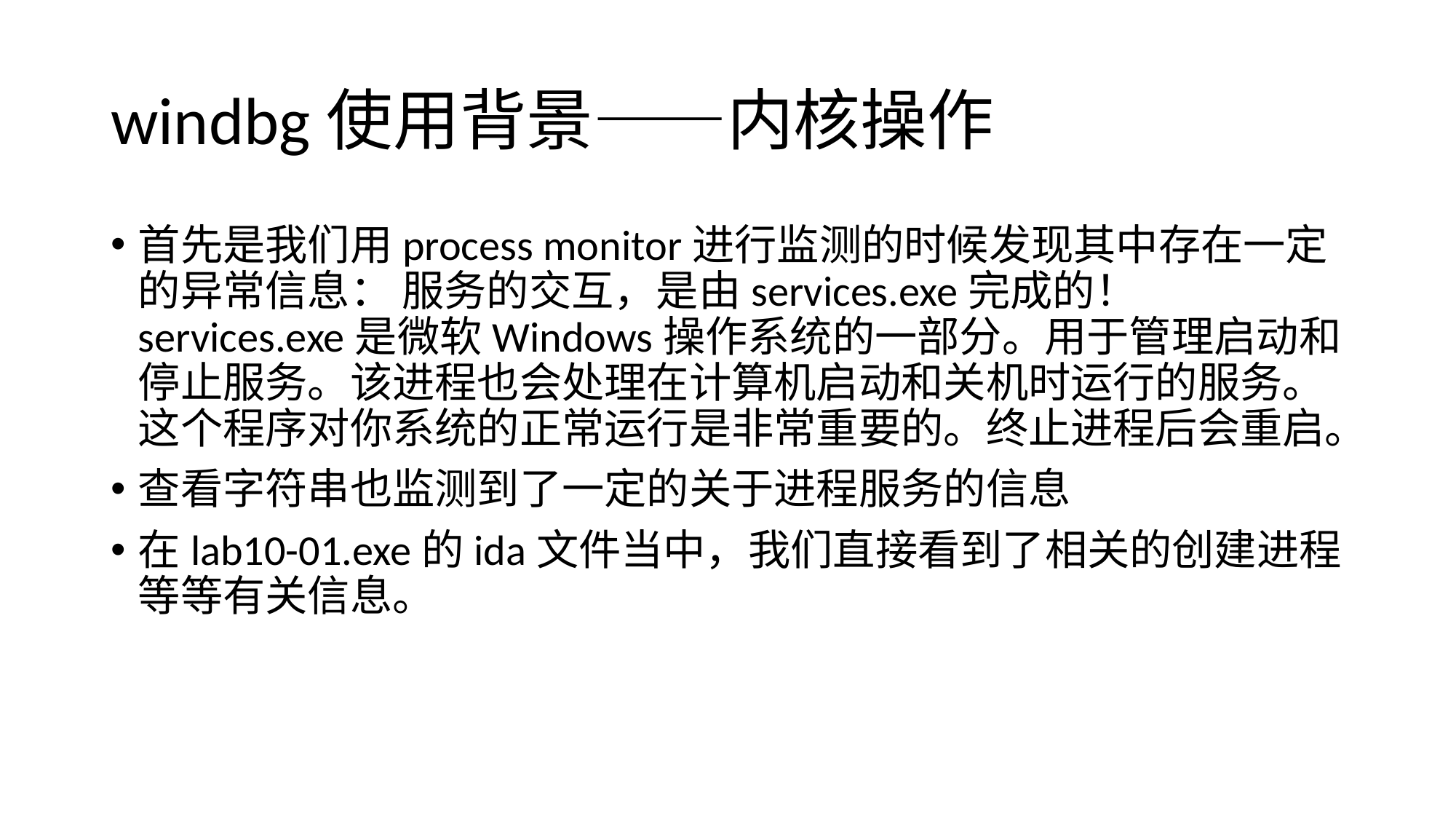

# windbg使用背景——内核操作
首先是我们用process monitor进行监测的时候发现其中存在一定的异常信息： 服务的交互，是由services.exe完成的！services.exe是微软Windows操作系统的一部分。用于管理启动和停止服务。该进程也会处理在计算机启动和关机时运行的服务。这个程序对你系统的正常运行是非常重要的。终止进程后会重启。
查看字符串也监测到了一定的关于进程服务的信息
在lab10-01.exe的ida文件当中，我们直接看到了相关的创建进程等等有关信息。